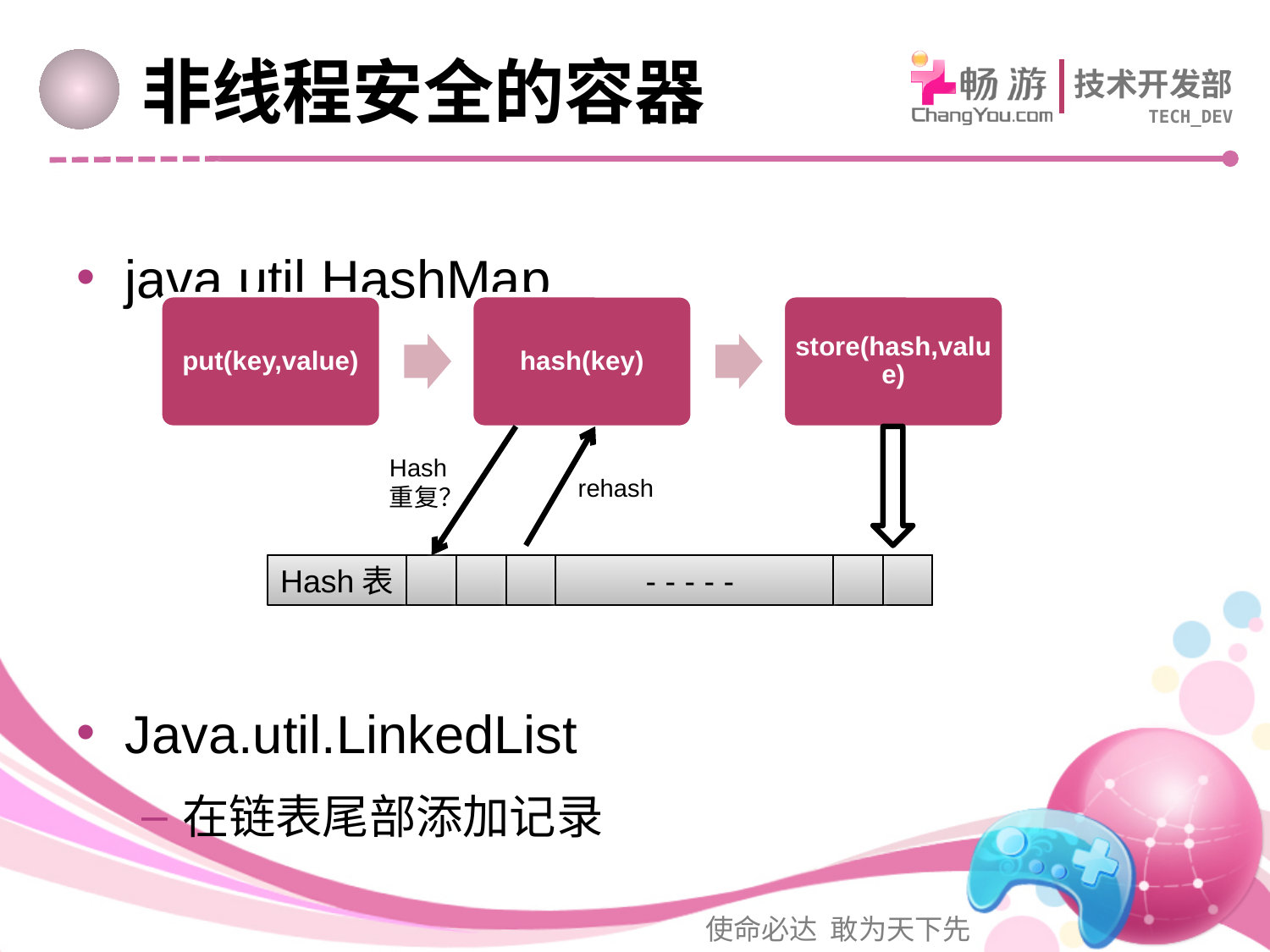

# 非线程安全的容器
put(key,value)

hash(key)

store(hash,value)
java.util.HashMap

Java.util.LinkedList
在链表尾部添加记录

Hash重复？
rehash
Hash表

- - - - -